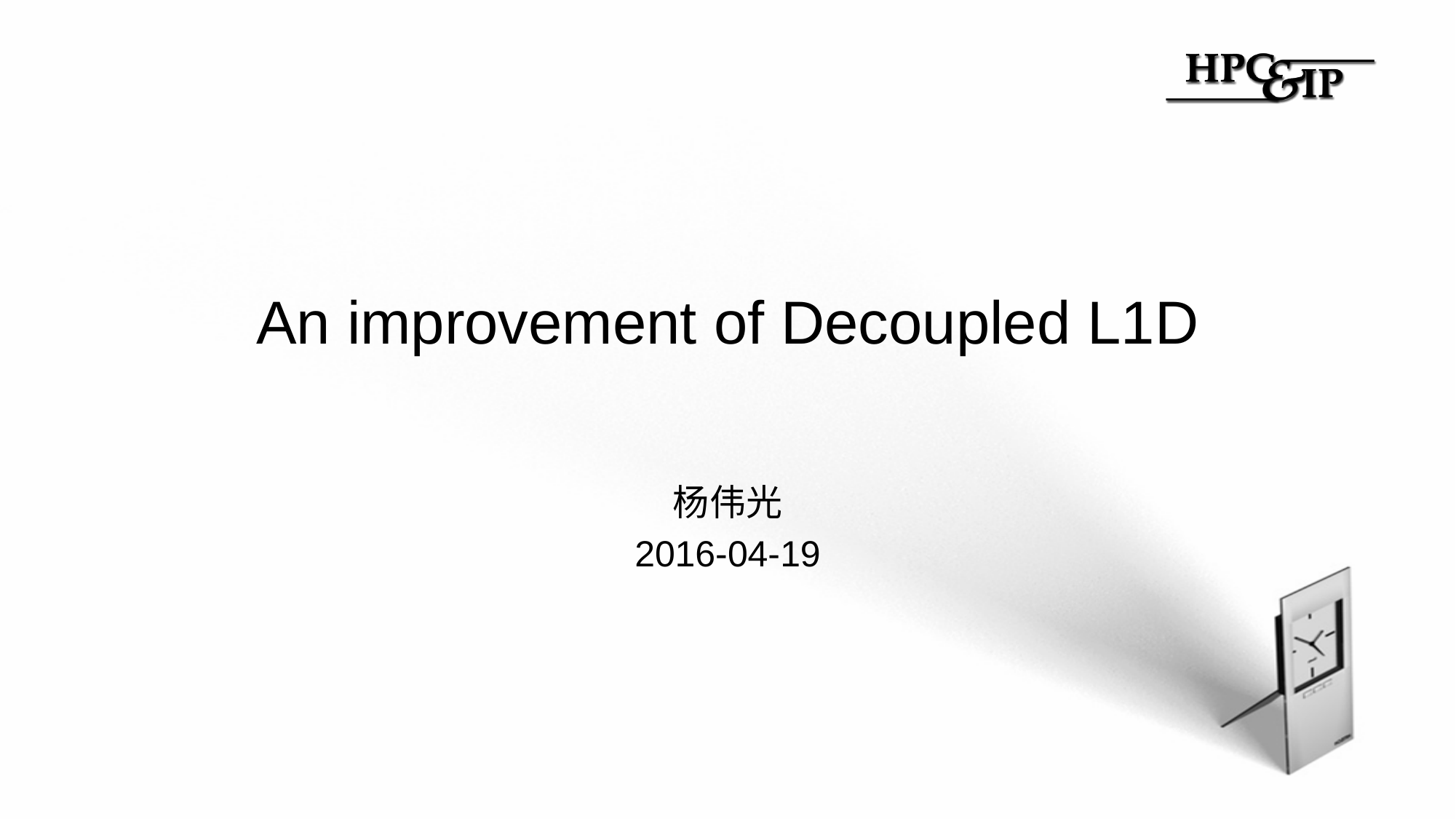

# An improvement of Decoupled L1D
杨伟光
2016-04-19